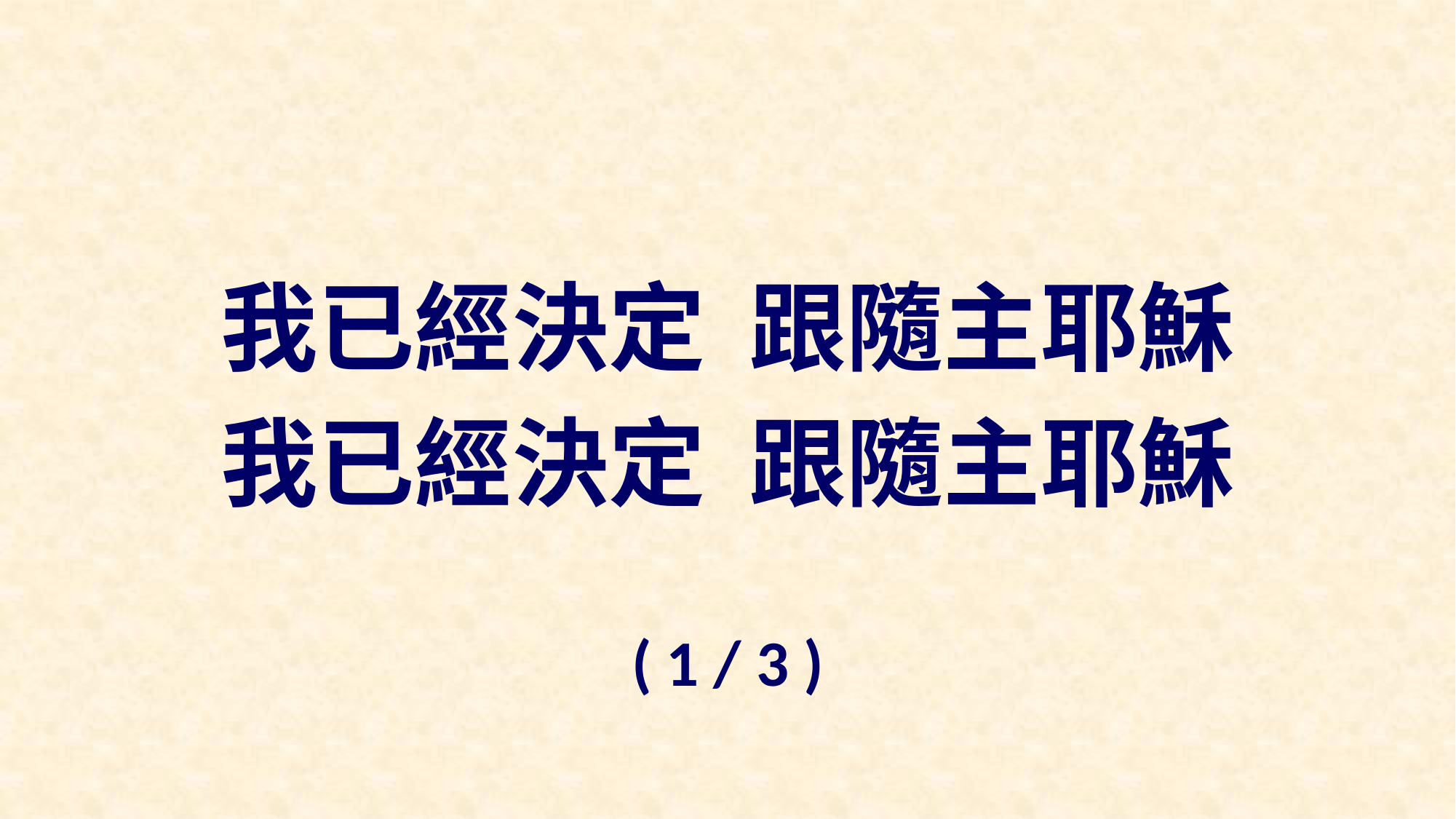

我已經決定  跟隨主耶穌
我已經決定  跟隨主耶穌
( 1 / 3 )